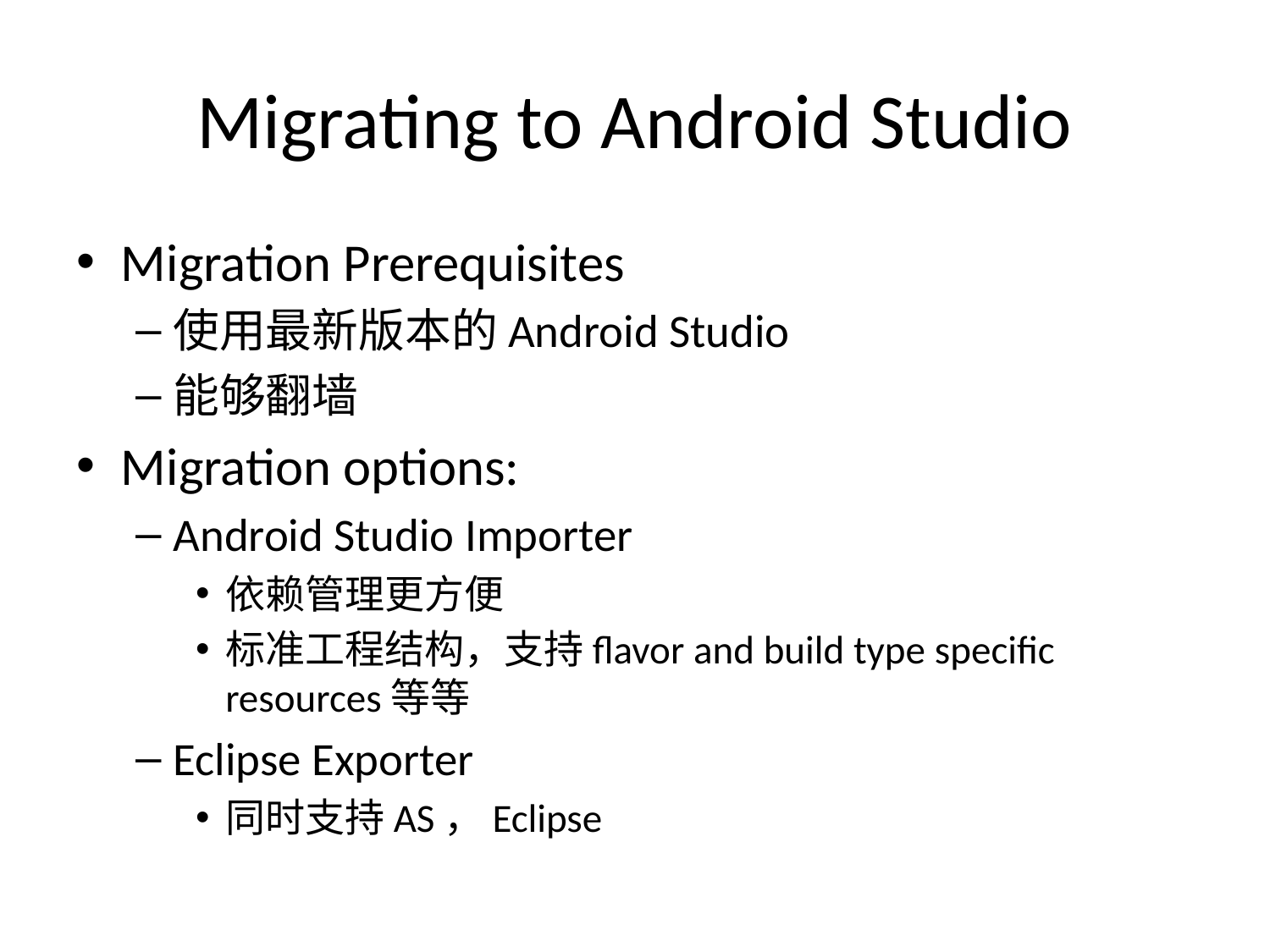

# Migrating to Android Studio
Migration Prerequisites
使用最新版本的Android Studio
能够翻墙
Migration options:
Android Studio Importer
依赖管理更方便
标准工程结构，支持flavor and build type specific resources等等
Eclipse Exporter
同时支持AS，Eclipse